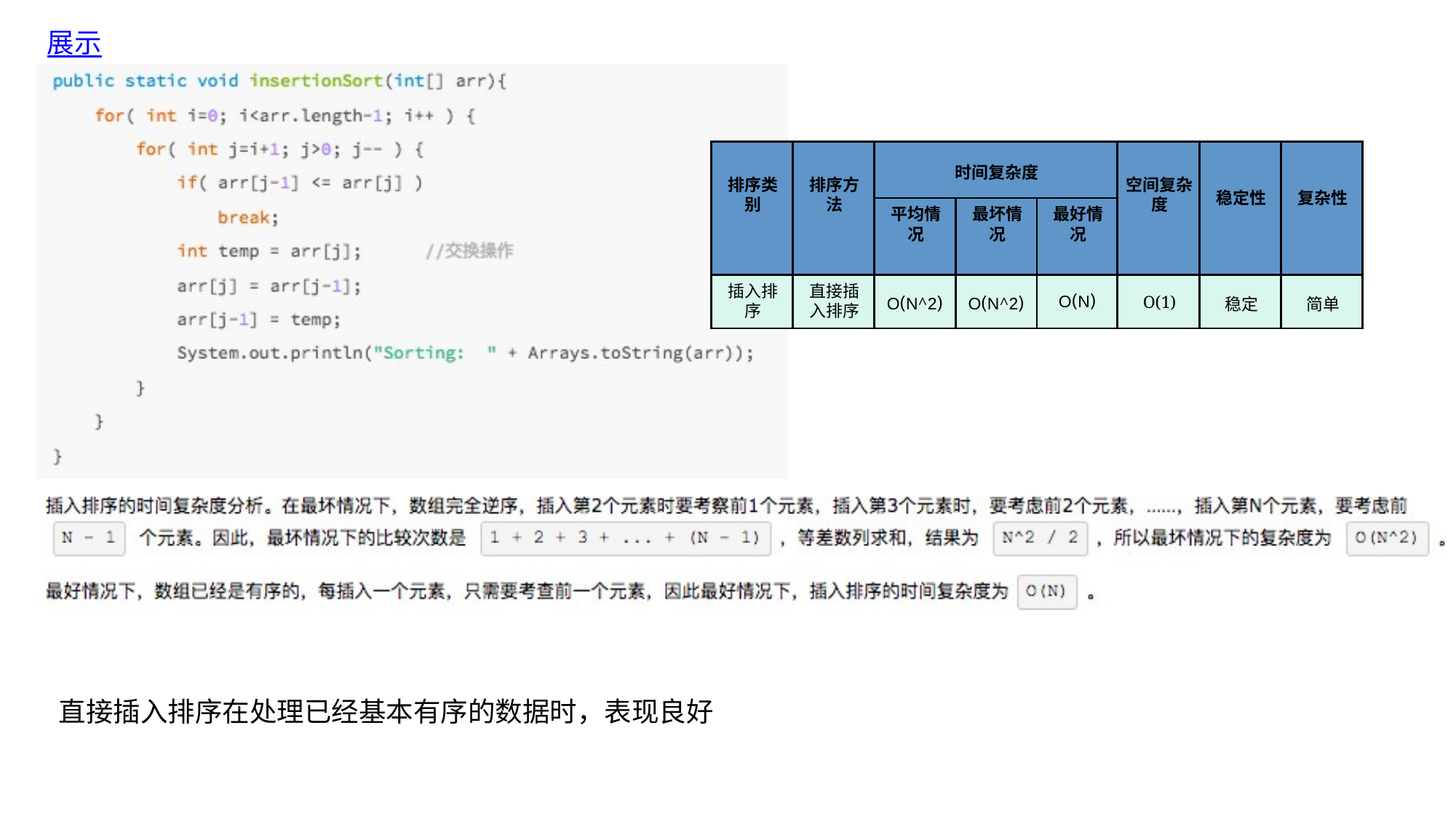

展示

| 排序类 别 | 排序方 法 | 时间复杂度 |  |  | 空间复杂 度 | 稳定性 | 复杂性 |
| --- | --- | --- | --- | --- | --- | --- | --- |
|  |  | 平均情 况 | 最坏情 况 | 最好情 况 |  |  |  |
| 插入排 序 | 直接插 入排序 | O(N^2) | O(N^2) | O(N) | O(1) | 稳定 | 简单 |

直接插入排序在处理已经基本有序的数据时，表现良好